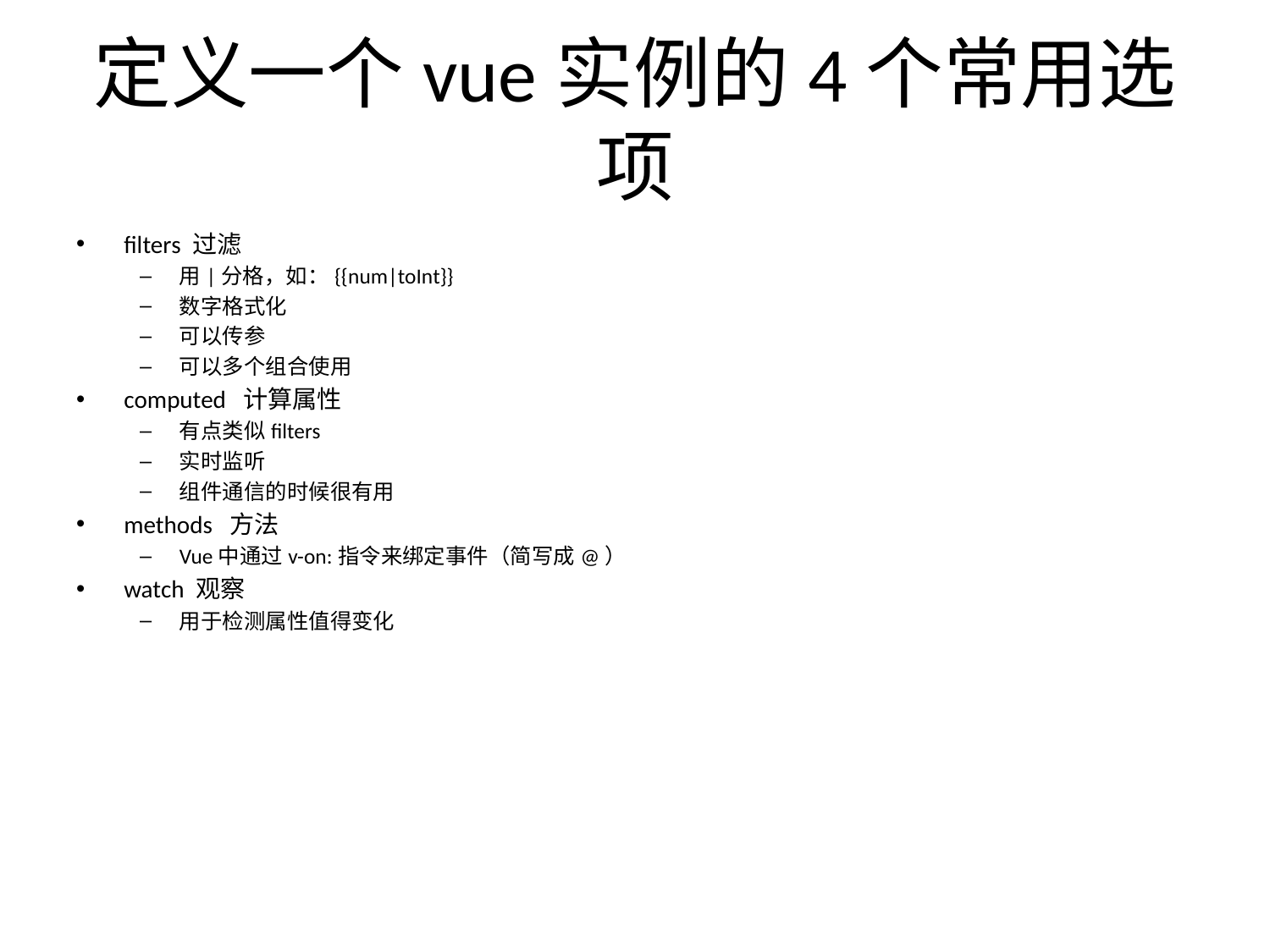

# 定义一个vue实例的4个常用选项
filters 过滤
用|分格，如：{{num|toInt}}
数字格式化
可以传参
可以多个组合使用
computed  计算属性
有点类似filters
实时监听
组件通信的时候很有用
methods  方法
Vue中通过v-on:指令来绑定事件（简写成@）
watch 观察
用于检测属性值得变化